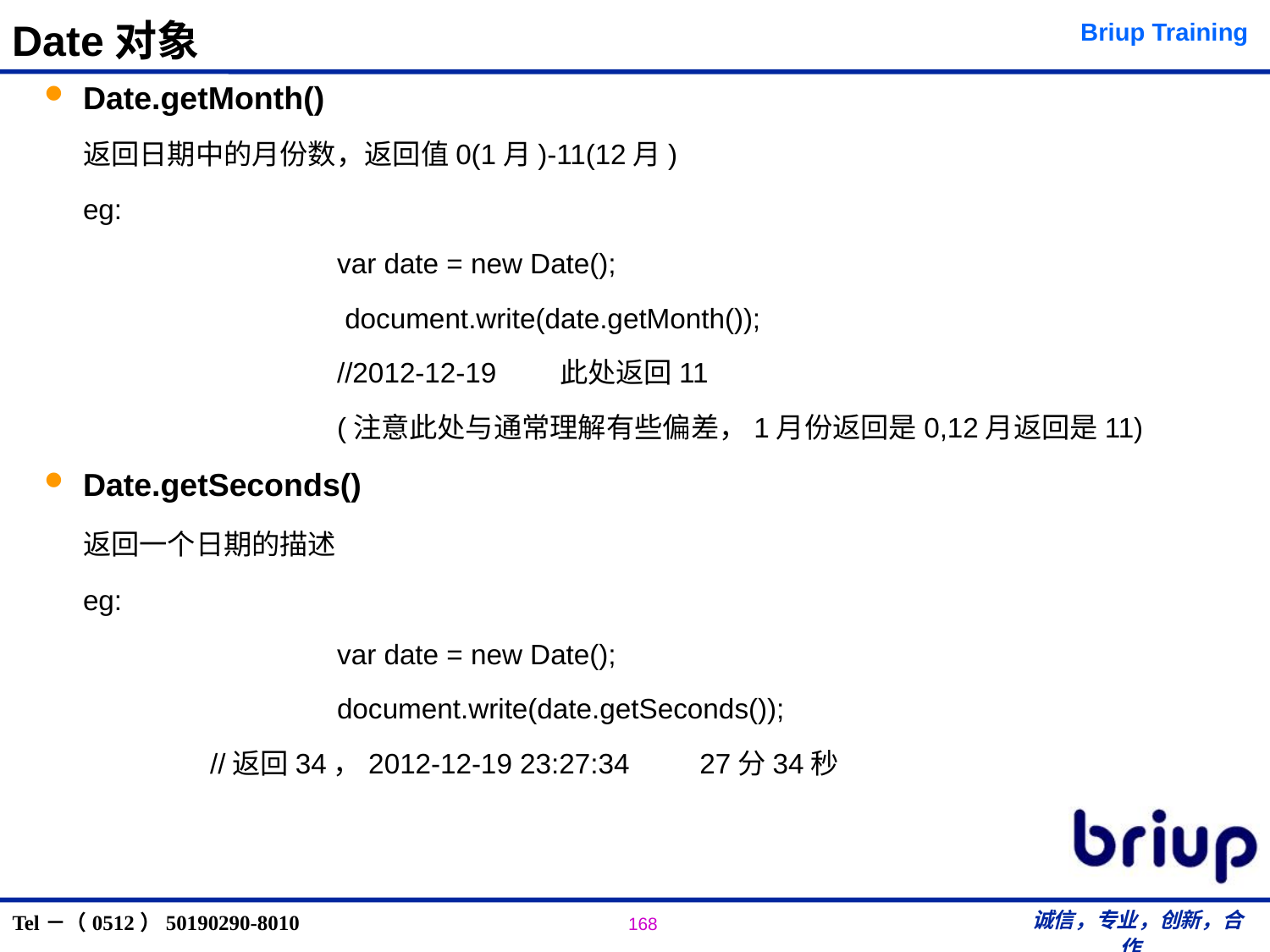

# Date对象
Date.getMonth()
	返回日期中的月份数，返回值0(1月)-11(12月)
	eg:
        		var date = new Date();
       		 document.write(date.getMonth());
			//2012-12-19　　此处返回11
			(注意此处与通常理解有些偏差，1月份返回是0,12月返回是11)
Date.getSeconds()
	返回一个日期的描述
	eg:
        		var date = new Date();
        		document.write(date.getSeconds());
		//返回34，2012-12-19 23:27:34　　27分34秒